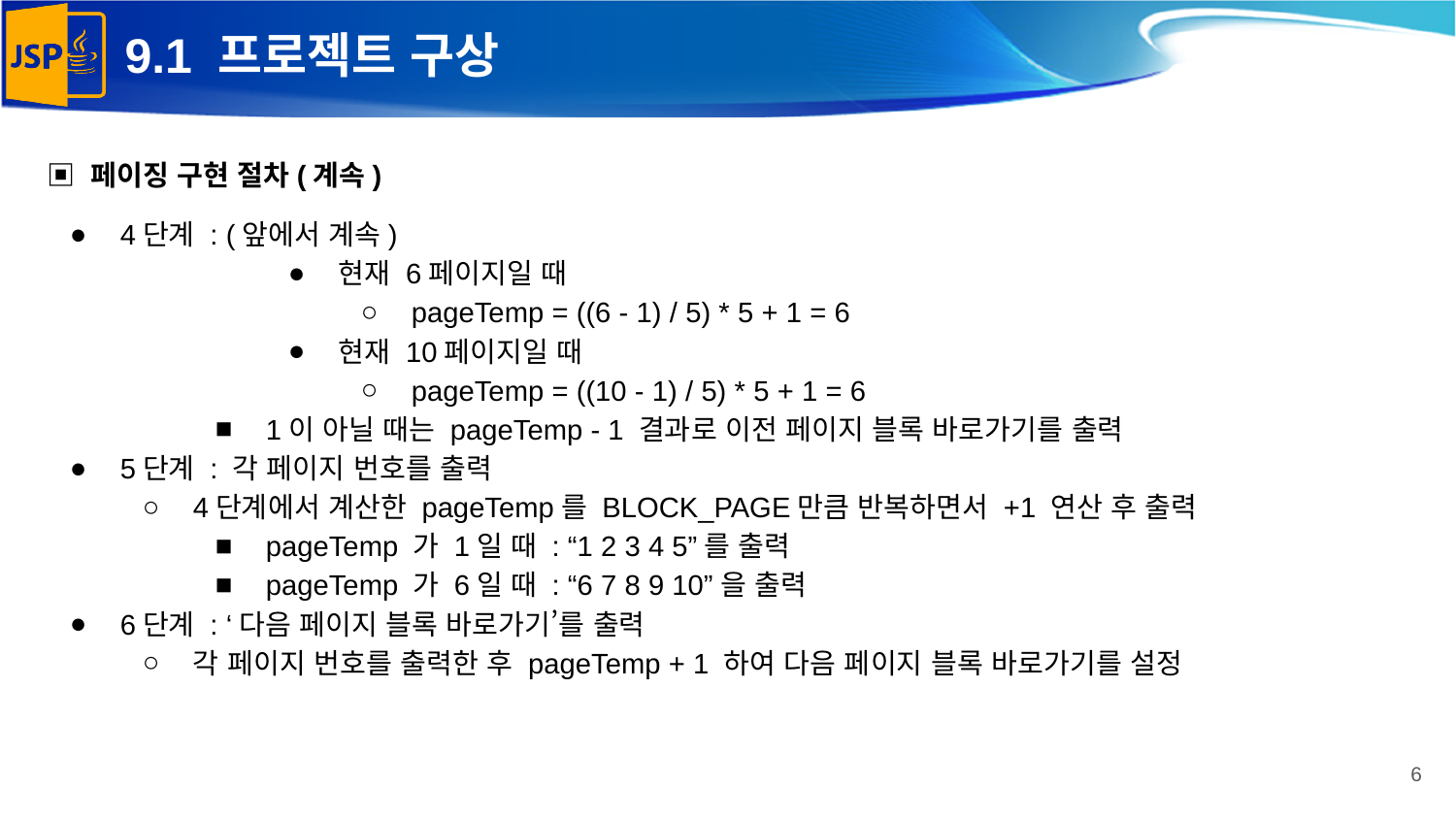

# 9.1 프로젝트 구상
▣ 페이징 구현 절차(계속)
4단계 : (앞에서 계속)
현재 6페이지일 때
pageTemp = ((6 - 1) / 5) * 5 + 1 = 6
현재 10페이지일 때
pageTemp = ((10 - 1) / 5) * 5 + 1 = 6
1이 아닐 때는 pageTemp - 1 결과로 이전 페이지 블록 바로가기를 출력
5단계 : 각 페이지 번호를 출력
4단계에서 계산한 pageTemp를 BLOCK_PAGE만큼 반복하면서 +1 연산 후 출력
pageTemp 가 1일 때 : “1 2 3 4 5”를 출력
pageTemp 가 6일 때 : “6 7 8 9 10”을 출력
6단계 : ‘다음 페이지 블록 바로가기’를 출력
각 페이지 번호를 출력한 후 pageTemp + 1 하여 다음 페이지 블록 바로가기를 설정
6